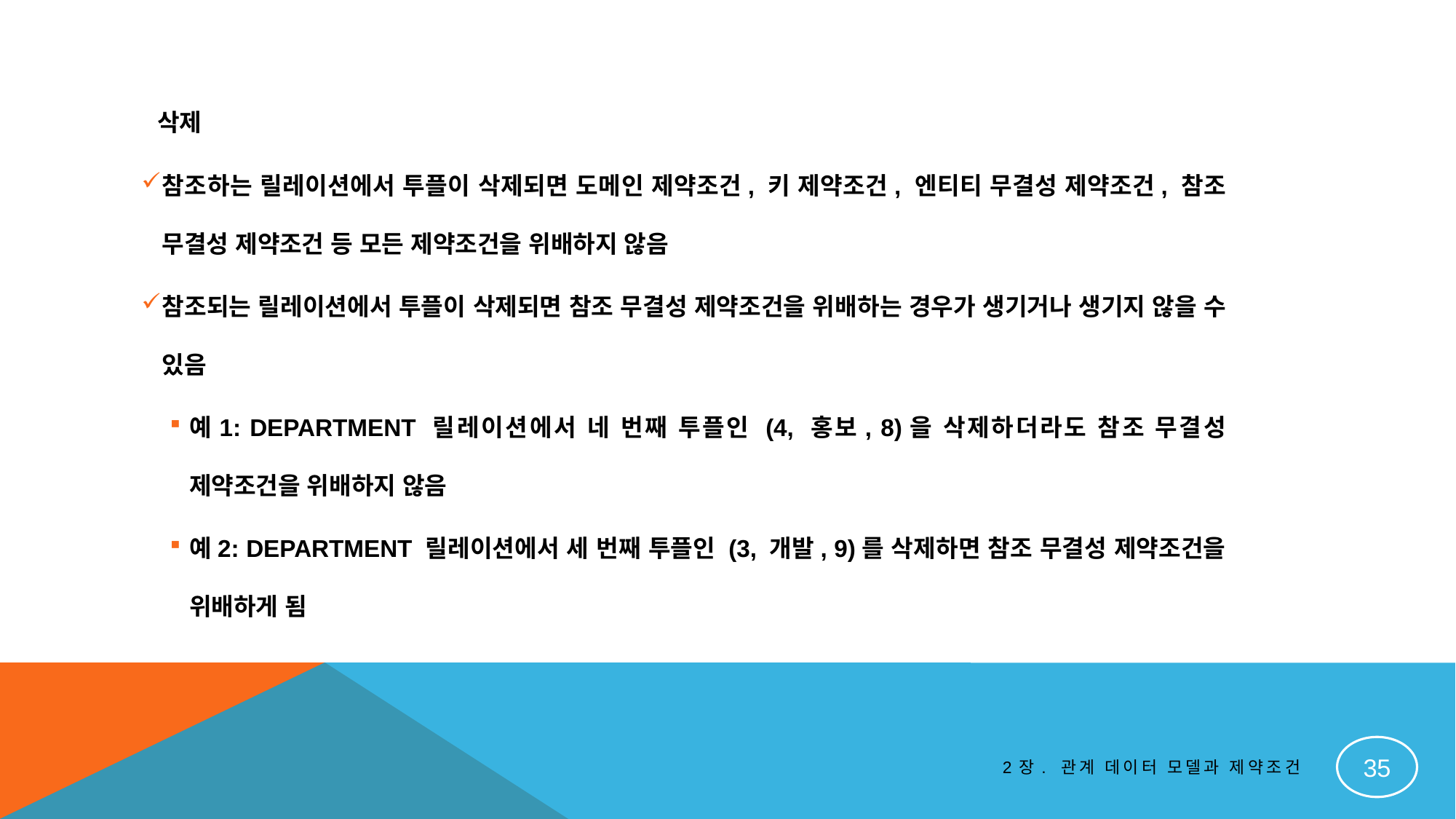

삭제
참조하는 릴레이션에서 투플이 삭제되면 도메인 제약조건, 키 제약조건, 엔티티 무결성 제약조건, 참조 무결성 제약조건 등 모든 제약조건을 위배하지 않음
참조되는 릴레이션에서 투플이 삭제되면 참조 무결성 제약조건을 위배하는 경우가 생기거나 생기지 않을 수 있음
예1: DEPARTMENT 릴레이션에서 네 번째 투플인 (4, 홍보, 8)을 삭제하더라도 참조 무결성 제약조건을 위배하지 않음
예2: DEPARTMENT 릴레이션에서 세 번째 투플인 (3, 개발, 9)를 삭제하면 참조 무결성 제약조건을 위배하게 됨

35
2장. 관계 데이터 모델과 제약조건